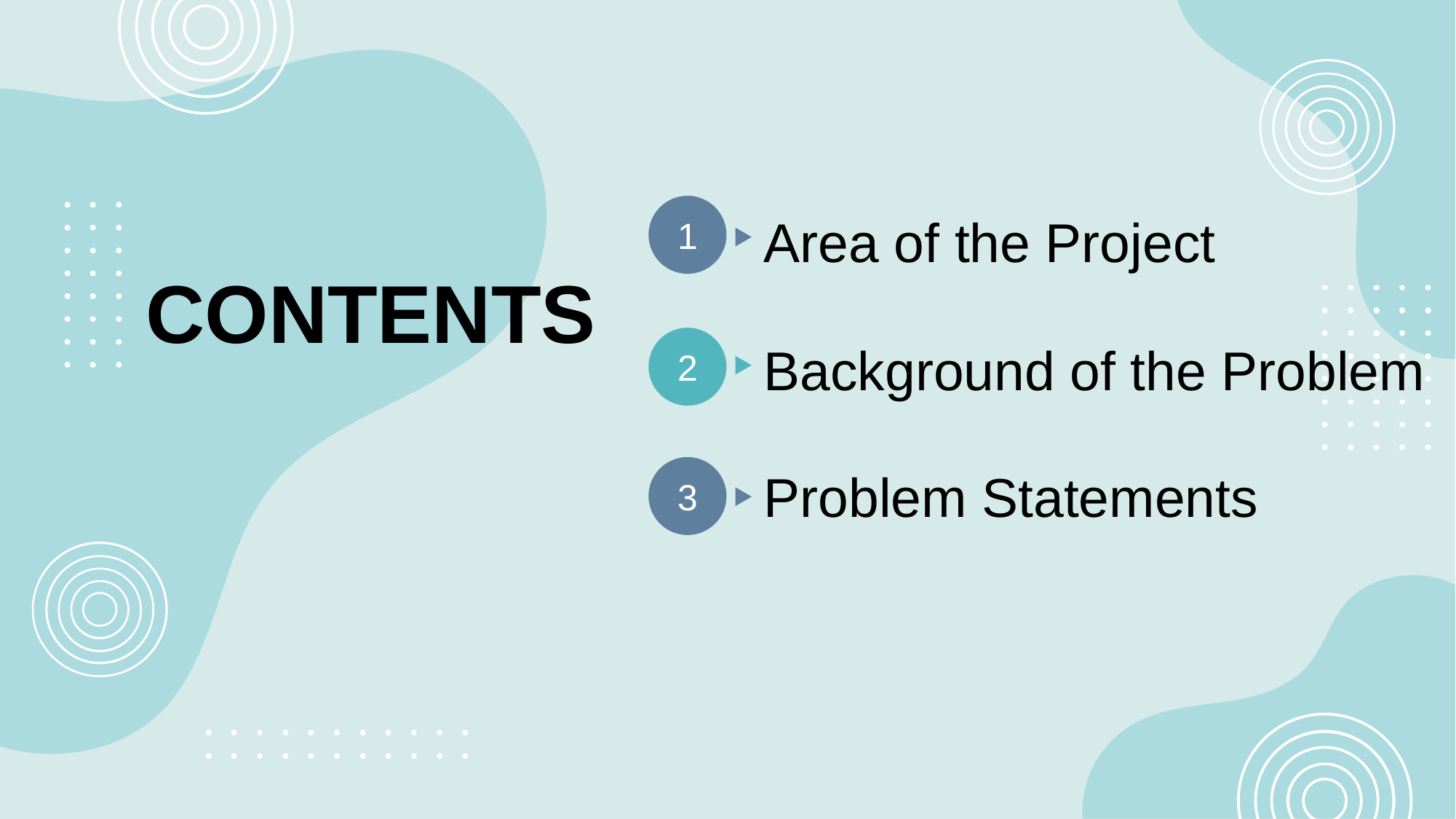

行业PPT模板http://www.1ppt.com/hangye/

1

Area of the Project

CONTENTS

2
Background of the Problem

3
Problem Statements